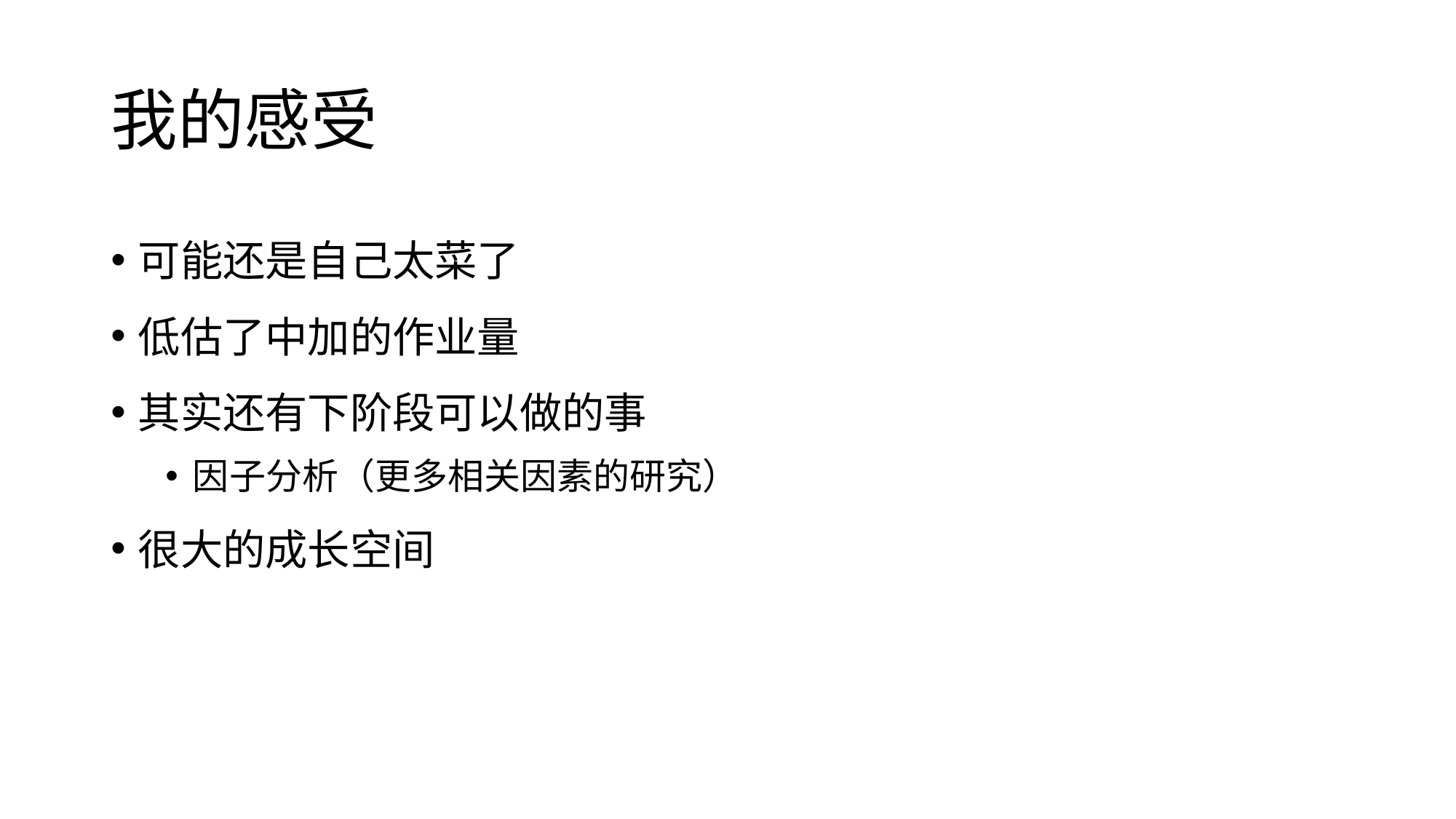

# 我的感受
可能还是自己太菜了
低估了中加的作业量
其实还有下阶段可以做的事
因子分析（更多相关因素的研究）
很大的成长空间